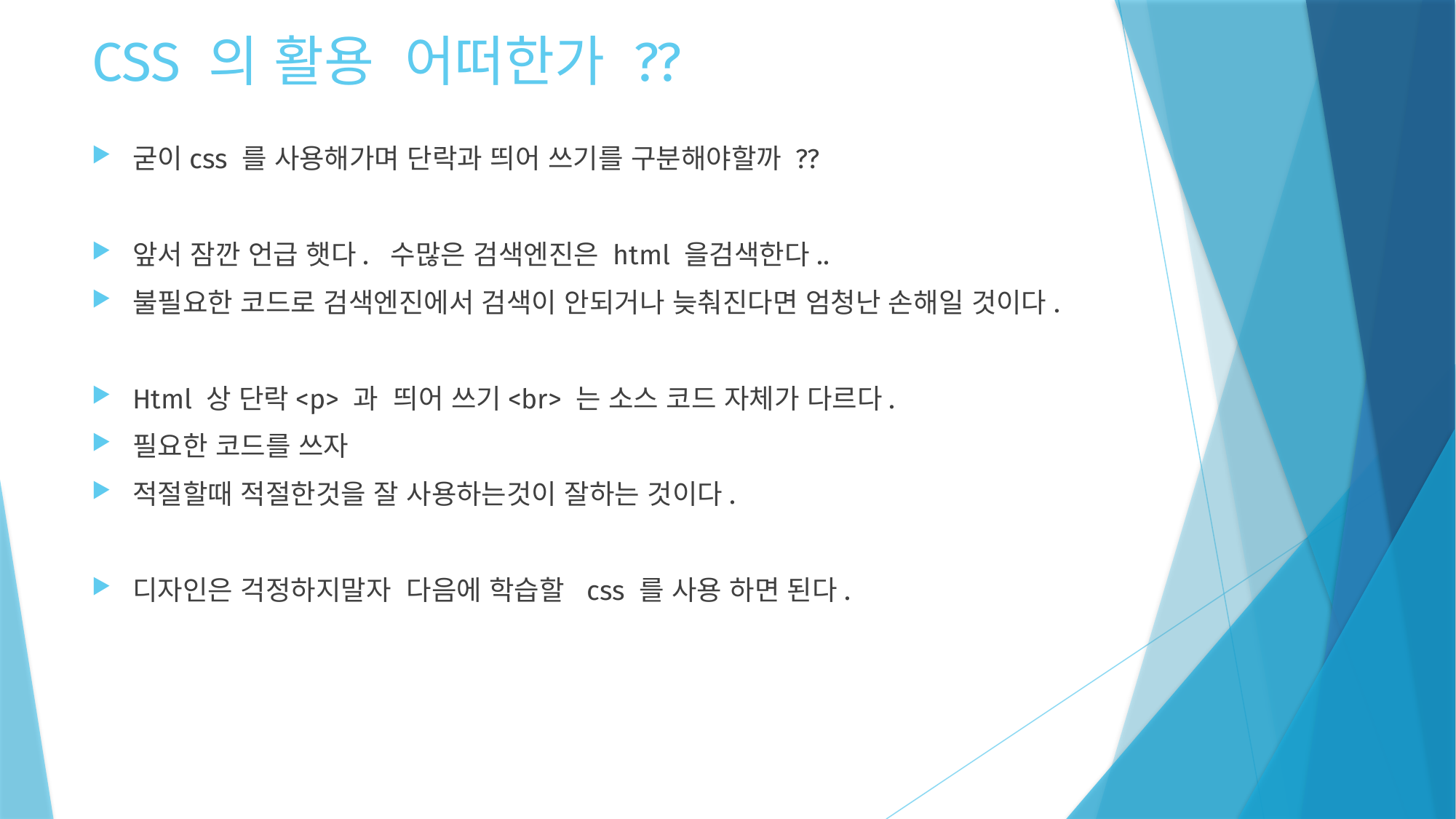

# CSS 의 활용  어떠한가 ??
굳이css 를 사용해가며 단락과 띄어 쓰기를 구분해야할까 ??

앞서 잠깐 언급 햇다.  수많은 검색엔진은 html 을검색한다..
불필요한 코드로 검색엔진에서 검색이 안되거나 늦춰진다면 엄청난 손해일 것이다.

Html 상 단락<p> 과  띄어 쓰기<br> 는 소스 코드 자체가 다르다.
필요한 코드를 쓰자
적절할때 적절한것을 잘 사용하는것이 잘하는 것이다.

디자인은 걱정하지말자  다음에 학습할  css 를 사용 하면 된다.